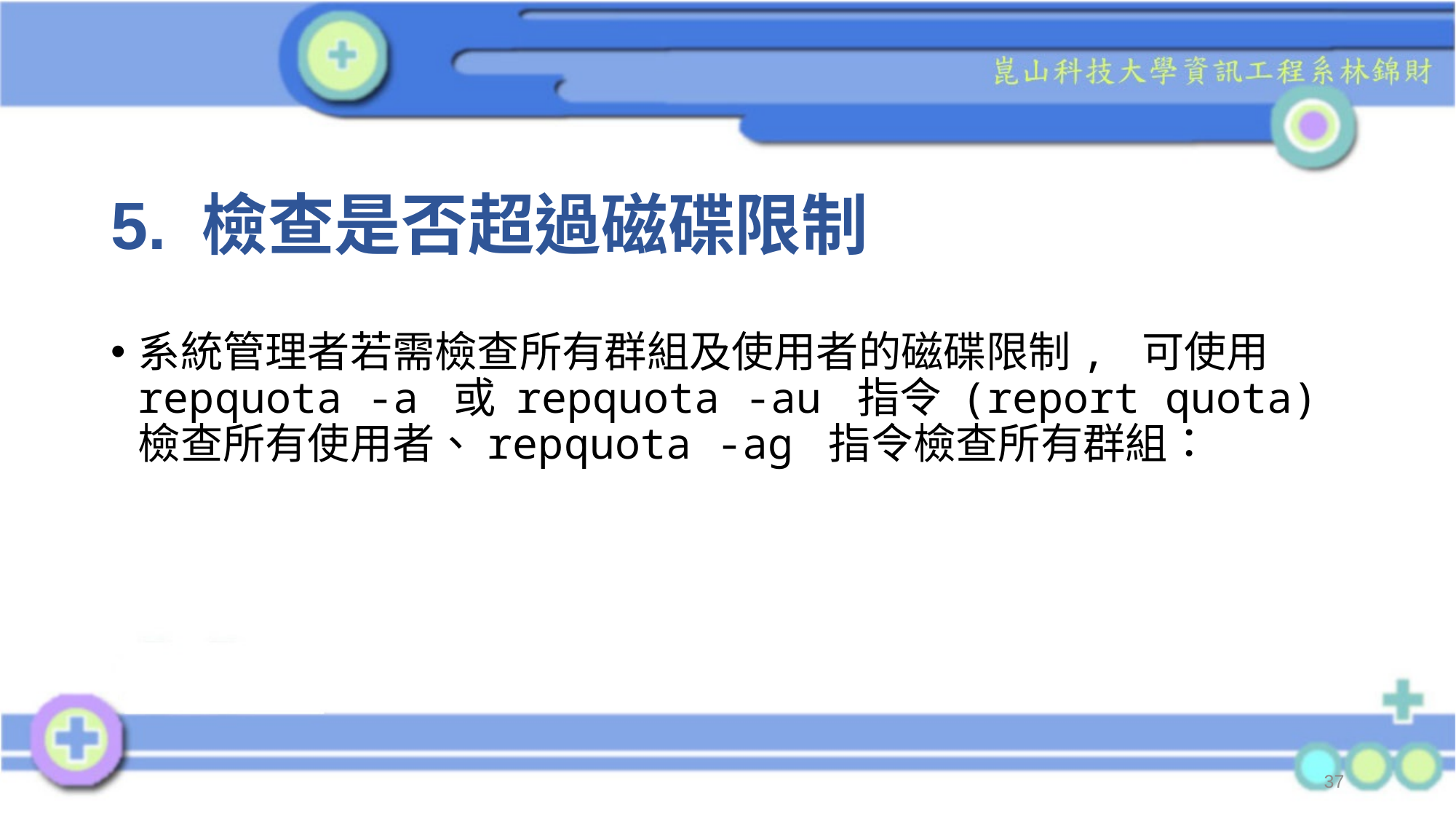

# 5. 檢查是否超過磁碟限制
系統管理者若需檢查所有群組及使用者的磁碟限制, 可使用 repquota -a 或 repquota -au 指令 (report quota) 檢查所有使用者、repquota -ag 指令檢查所有群組：

37